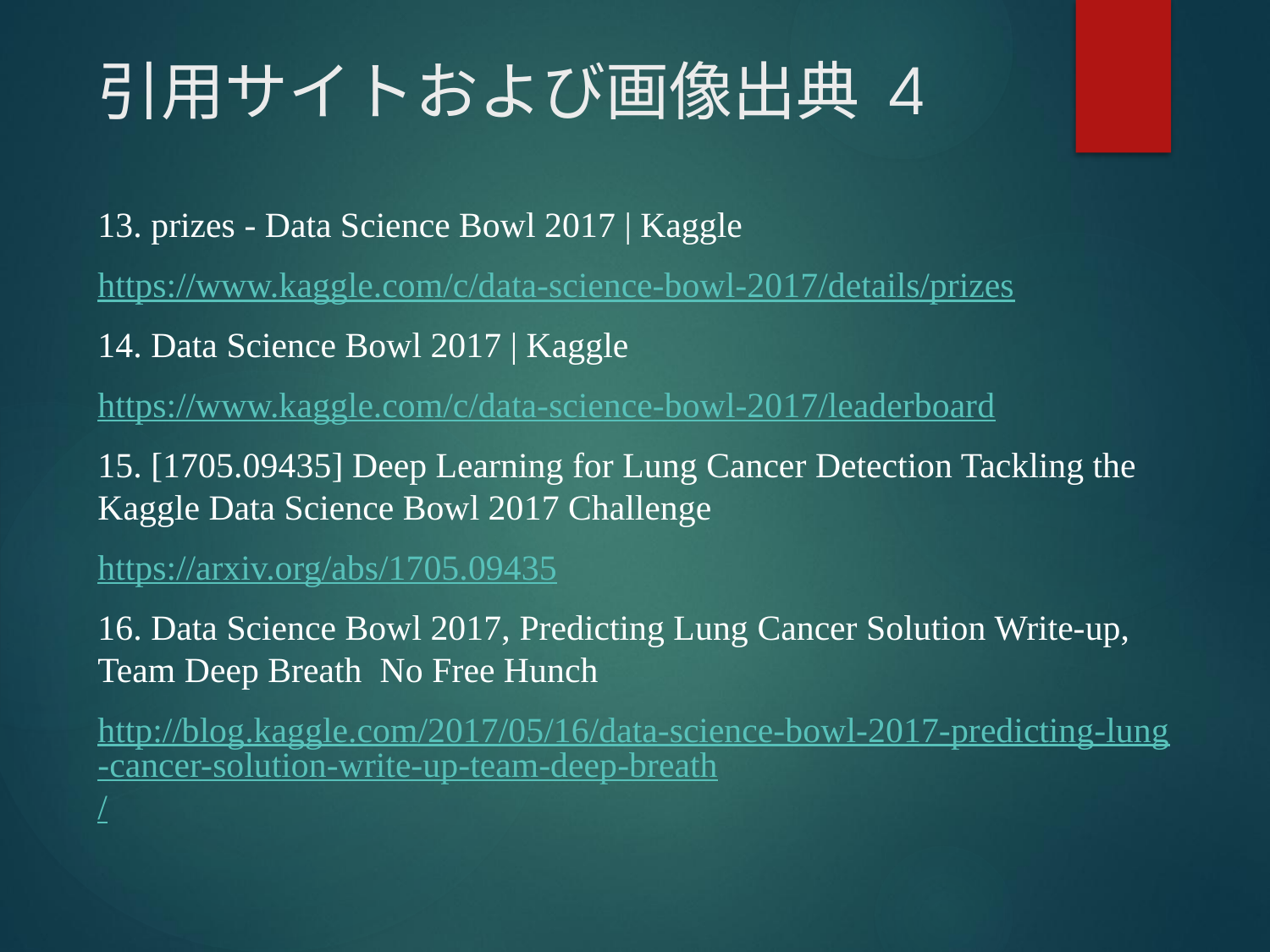

# 引用サイトおよび画像出典 4
13. prizes - Data Science Bowl 2017 | Kaggle
https://www.kaggle.com/c/data-science-bowl-2017/details/prizes
14. Data Science Bowl 2017 | Kaggle
https://www.kaggle.com/c/data-science-bowl-2017/leaderboard
15. [1705.09435] Deep Learning for Lung Cancer Detection Tackling the Kaggle Data Science Bowl 2017 Challenge
https://arxiv.org/abs/1705.09435
16. Data Science Bowl 2017, Predicting Lung Cancer Solution Write-up, Team Deep Breath  No Free Hunch
http://blog.kaggle.com/2017/05/16/data-science-bowl-2017-predicting-lung-cancer-solution-write-up-team-deep-breath/